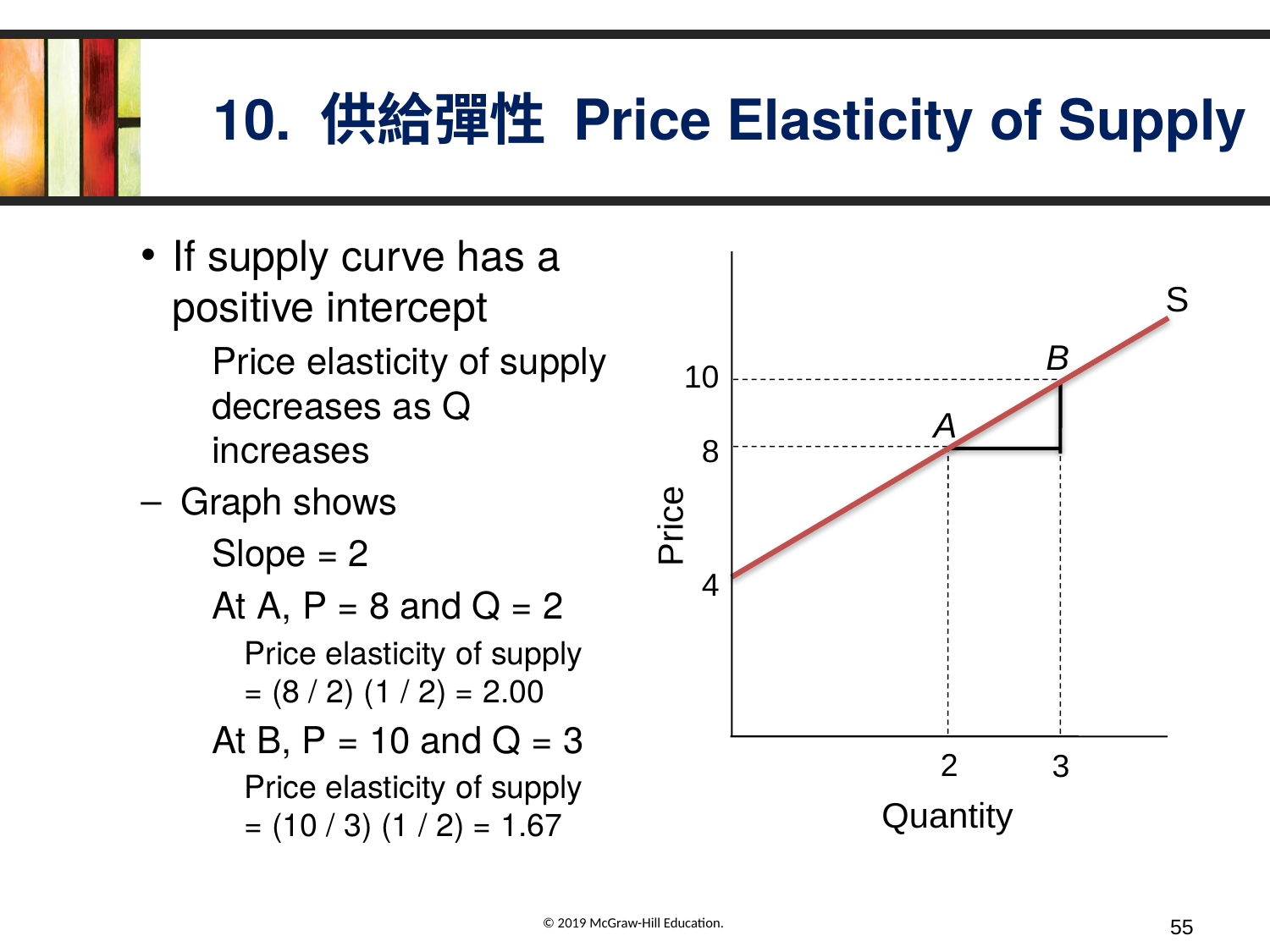

10. 供給彈性 Price Elasticity of Supply
If supply curve has a positive intercept
Price elasticity of supply decreases as Q increases
Graph shows
Slope = 2
At A, P = 8 and Q = 2
Price elasticity of supply
= (8 / 2) (1 / 2) = 2.00
At B, P = 10 and Q = 3
Price elasticity of supply
= (10 / 3) (1 / 2) = 1.67

S
B
10

A

8

Price
4

2
3
Quantity
55
© 2019 McGraw-Hill Education.